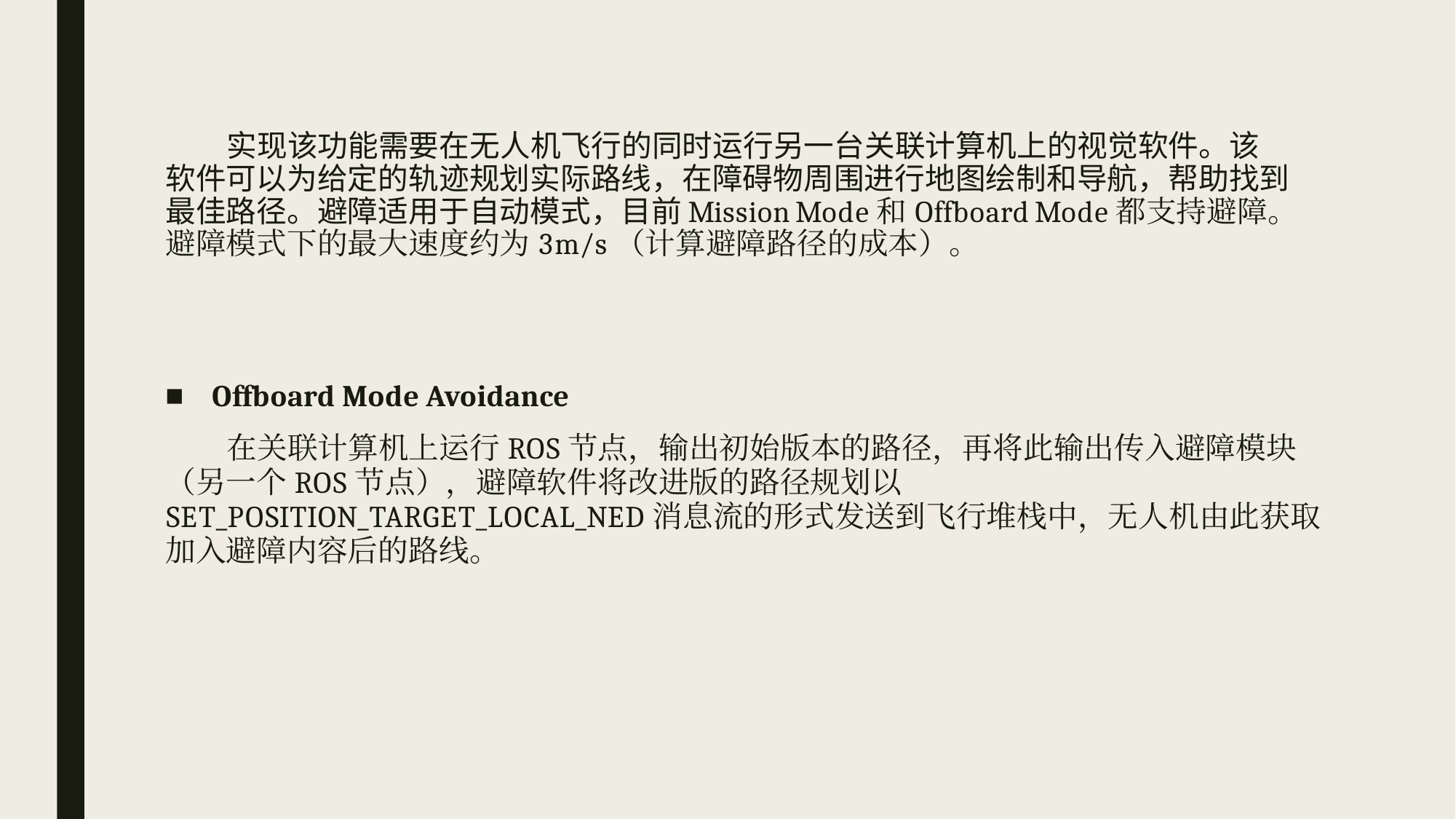

# 实现该功能需要在无人机飞行的同时运行另一台关联计算机上的视觉软件。该软件可以为给定的轨迹规划实际路线，在障碍物周围进行地图绘制和导航，帮助找到最佳路径。避障适用于自动模式，目前Mission Mode和Offboard Mode都支持避障。避障模式下的最大速度约为3m/s（计算避障路径的成本）。
Offboard Mode Avoidance
        在关联计算机上运行ROS节点，输出初始版本的路径，再将此输出传入避障模块（另一个ROS节点），避障软件将改进版的路径规划以SET_POSITION_TARGET_LOCAL_NED消息流的形式发送到飞行堆栈中，无人机由此获取加入避障内容后的路线。